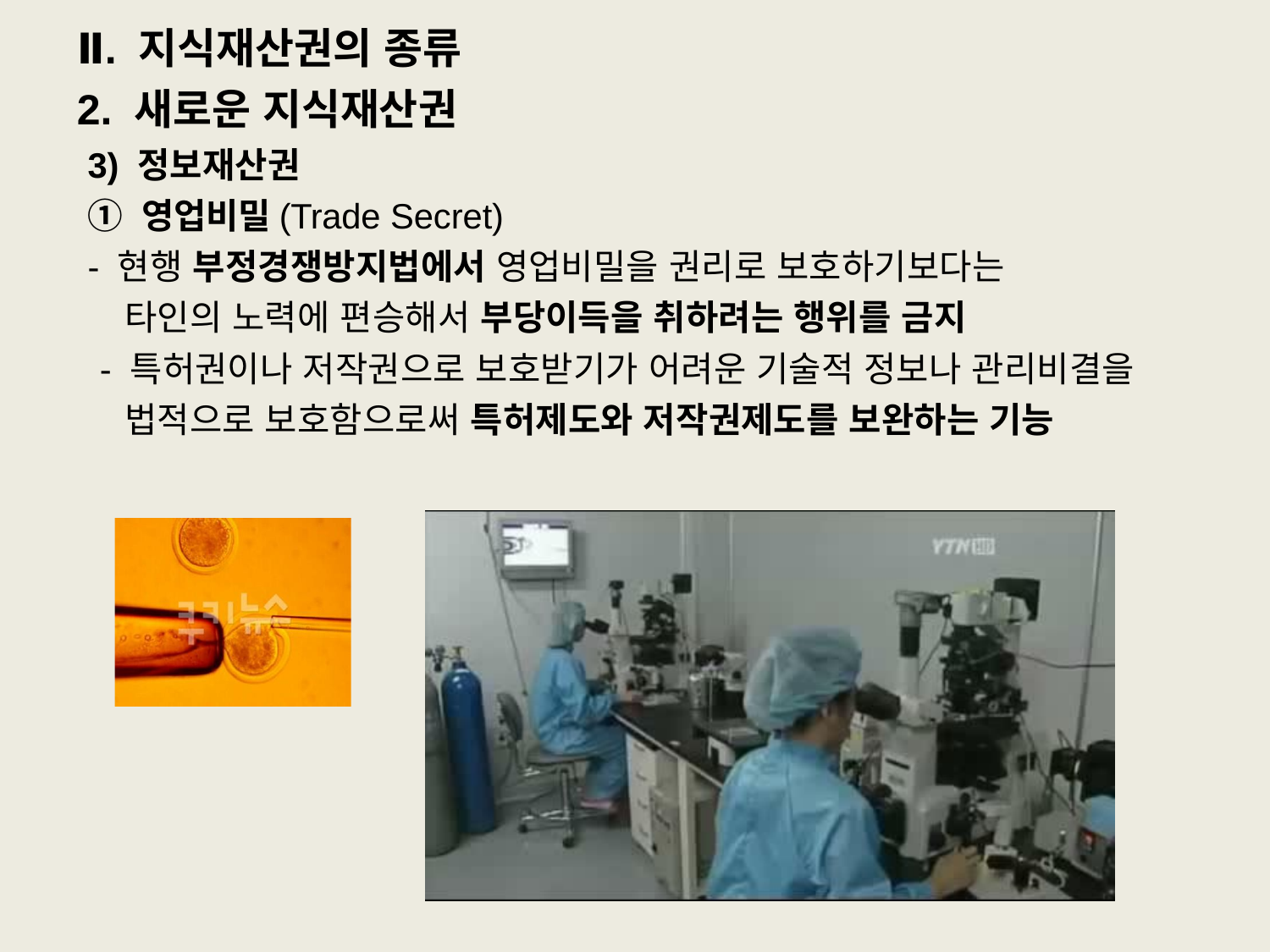

# Ⅱ. 지식재산권의 종류
2. 새로운 지식재산권
3) 정보재산권
① 영업비밀(Trade Secret)
- 현행 부정경쟁방지법에서 영업비밀을 권리로 보호하기보다는
타인의 노력에 편승해서 부당이득을 취하려는 행위를 금지
- 특허권이나 저작권으로 보호받기가 어려운 기술적 정보나 관리비결을  법적으로 보호함으로써 특허제도와 저작권제도를 보완하는 기능